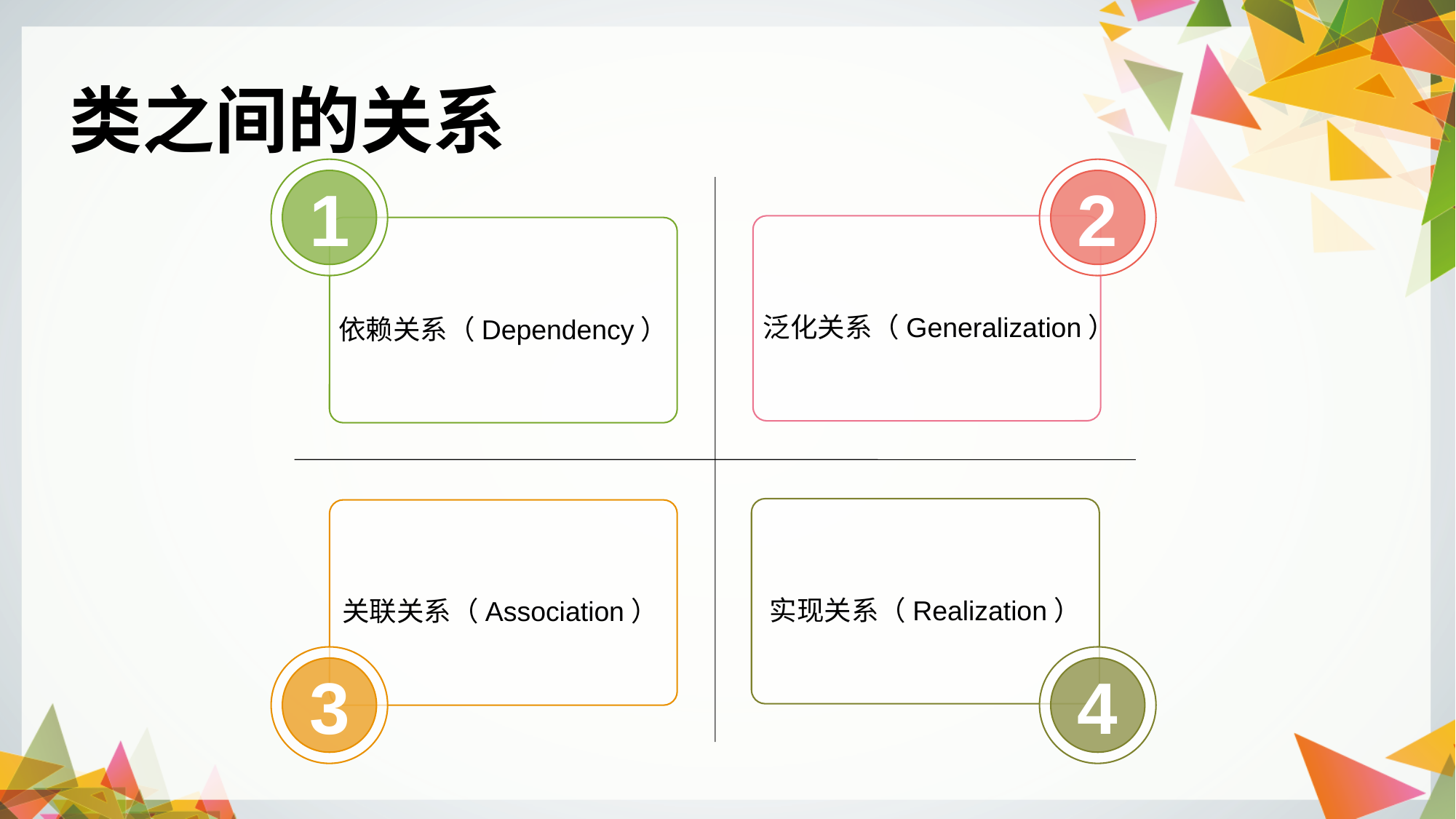

类之间的关系

1

2

泛化关系（Generalization）

依赖关系（Dependency）

实现关系（Realization）

关联关系（Association）

3

4